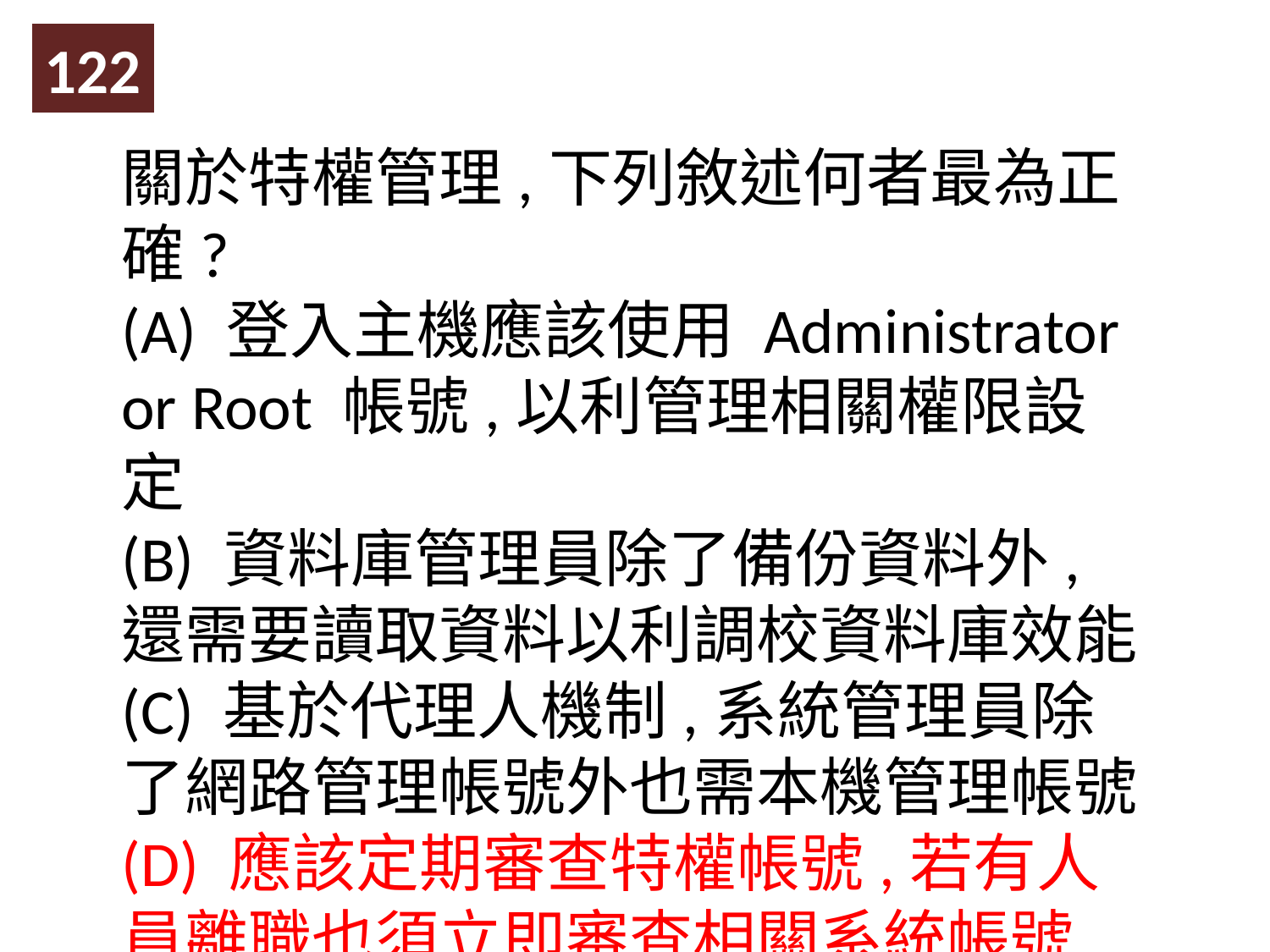

122
關於特權管理,下列敘述何者最為正確?
(A) 登入主機應該使用 Administrator or Root 帳號,以利管理相關權限設定
(B) 資料庫管理員除了備份資料外,還需要讀取資料以利調校資料庫效能
(C) 基於代理人機制,系統管理員除了網路管理帳號外也需本機管理帳號
(D) 應該定期審查特權帳號,若有人員離職也須立即審查相關系統帳號